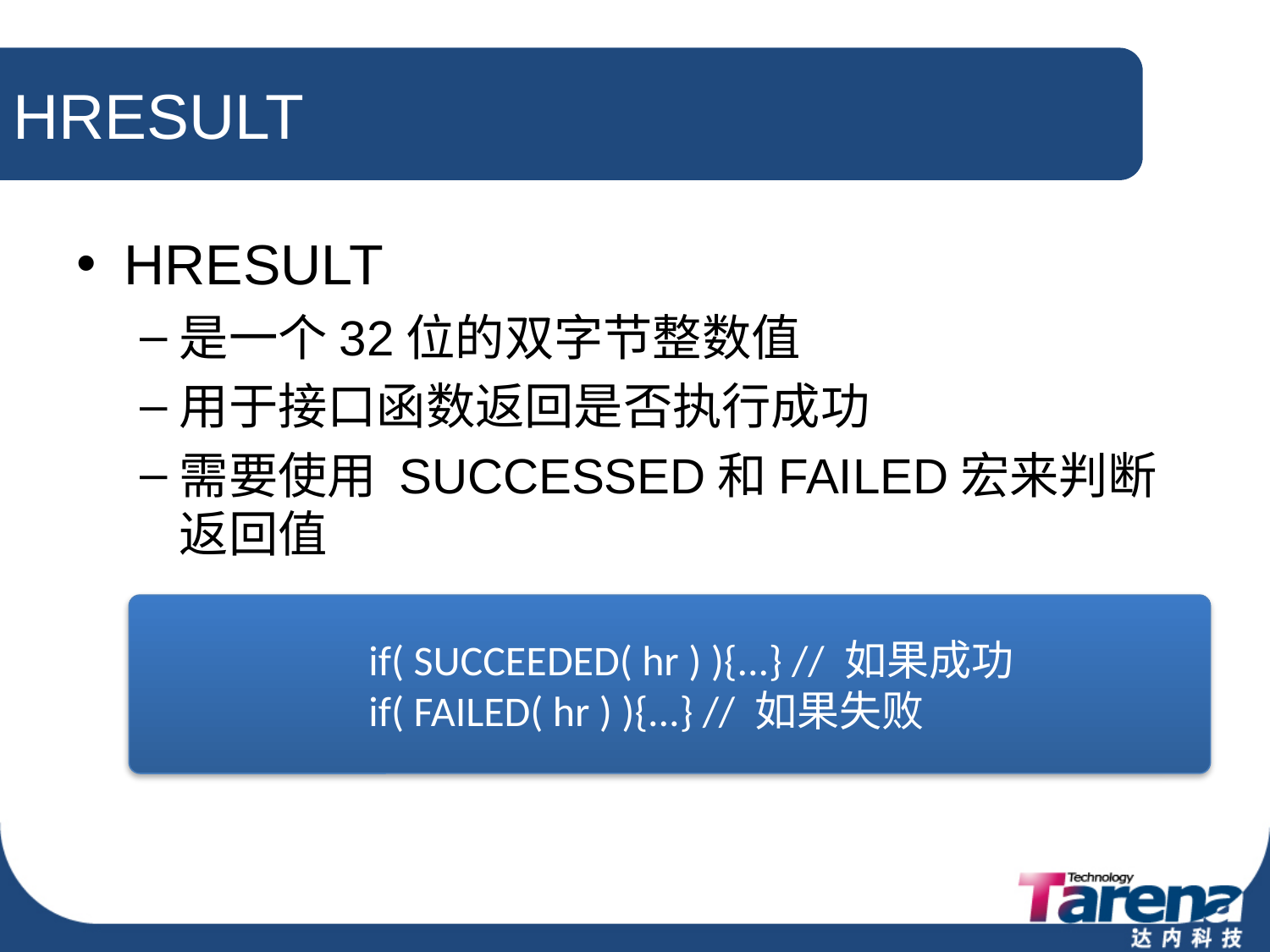

# HRESULT
HRESULT
是一个32位的双字节整数值
用于接口函数返回是否执行成功
需要使用 SUCCESSED和FAILED宏来判断返回值
　if( SUCCEEDED( hr ) ){...} // 如果成功
　if( FAILED( hr ) ){...} // 如果失败